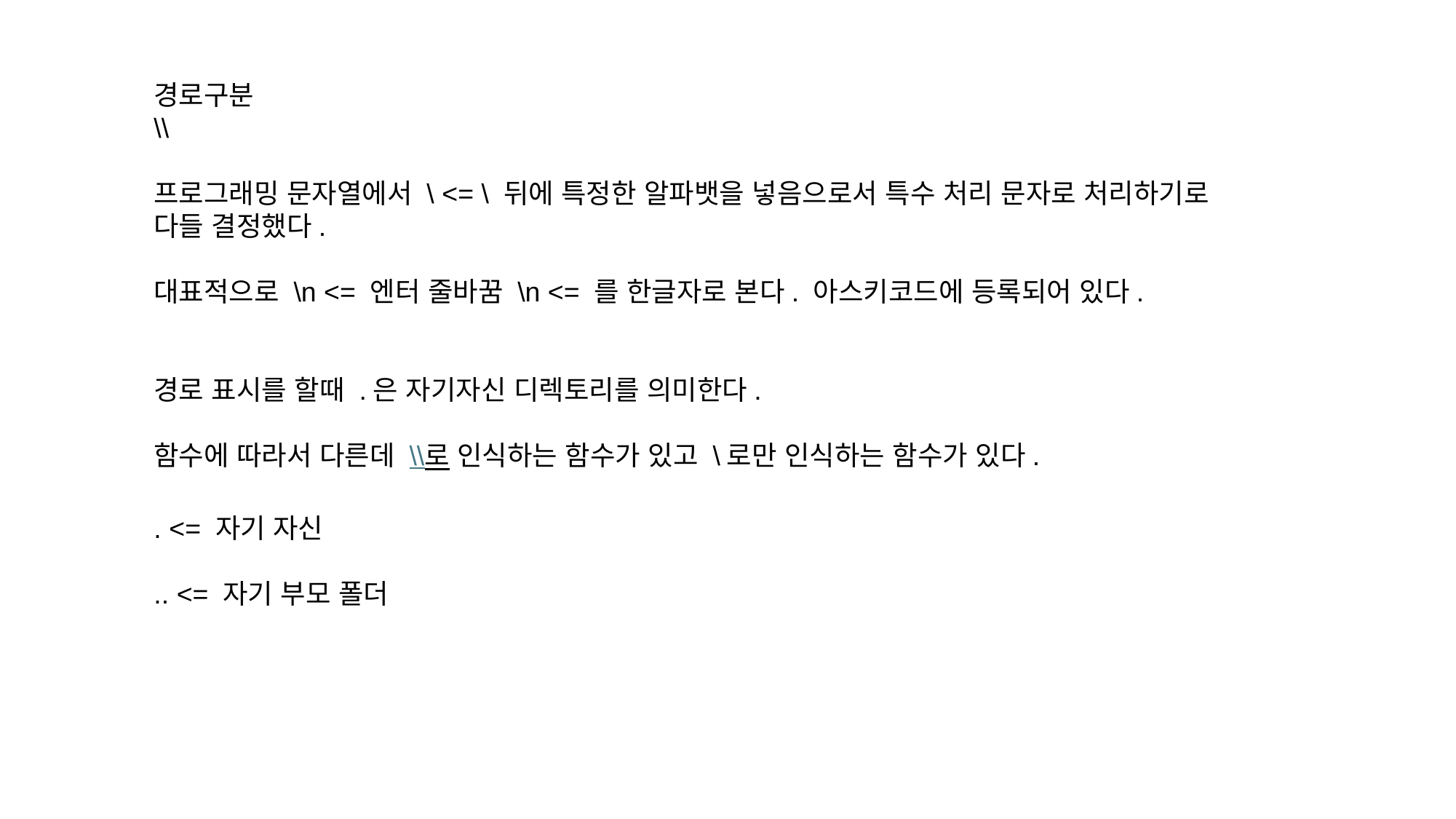

경로구분
\\

프로그래밍 문자열에서 \ <= \ 뒤에 특정한 알파뱃을 넣음으로서 특수 처리 문자로 처리하기로
다들 결정했다.

대표적으로 \n <= 엔터 줄바꿈 \n <= 를 한글자로 본다. 아스키코드에 등록되어 있다.

경로 표시를 할때 .은 자기자신 디렉토리를 의미한다.

함수에 따라서 다른데 \\로 인식하는 함수가 있고 \로만 인식하는 함수가 있다.

. <= 자기 자신

.. <= 자기 부모 폴더